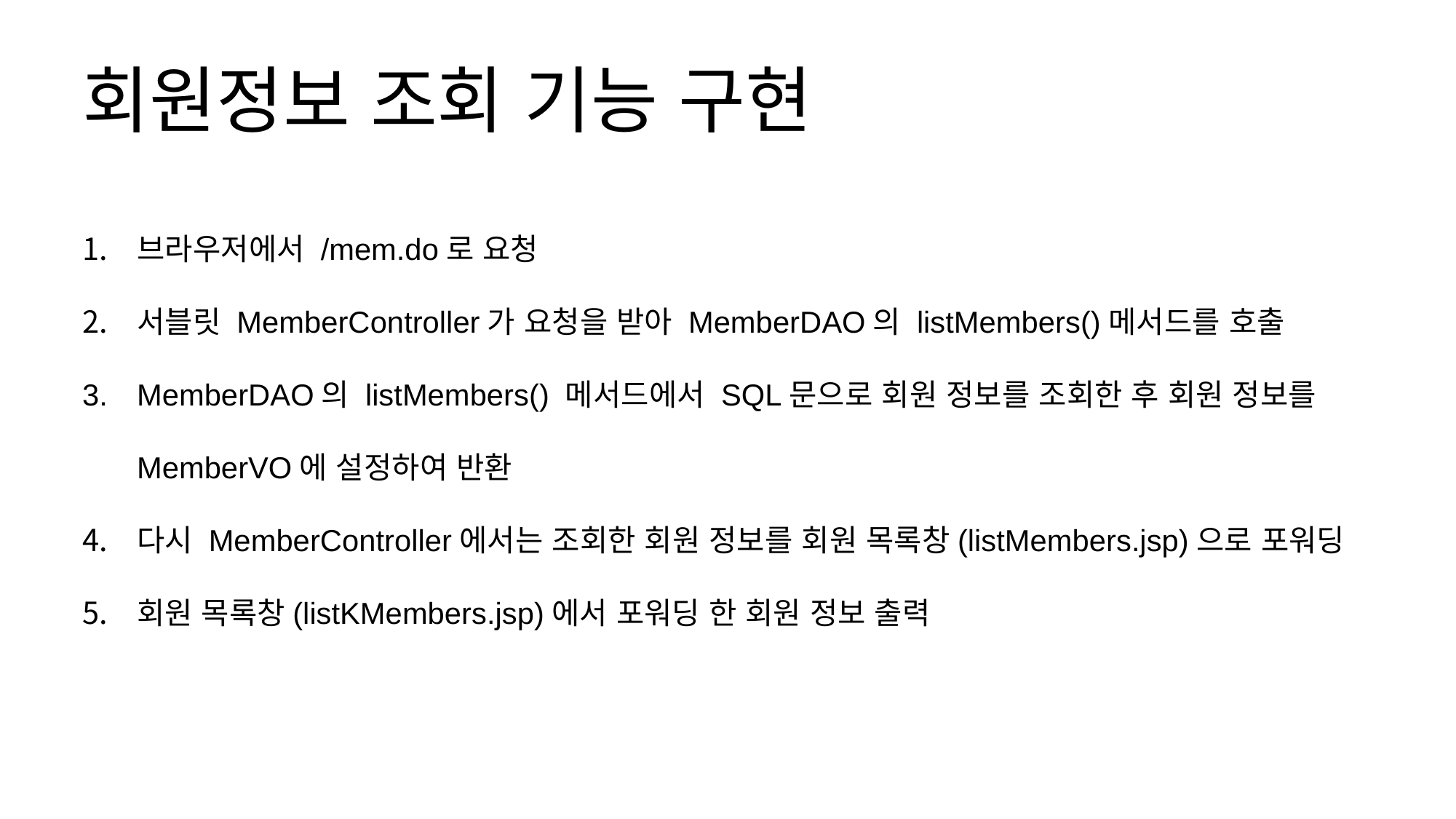

회원정보 조회 기능 구현
브라우저에서 /mem.do로 요청
서블릿 MemberController가 요청을 받아 MemberDAO의 listMembers()메서드를 호출
MemberDAO의 listMembers() 메서드에서 SQL문으로 회원 정보를 조회한 후 회원 정보를 MemberVO에 설정하여 반환
다시 MemberController에서는 조회한 회원 정보를 회원 목록창(listMembers.jsp)으로 포워딩
회원 목록창(listKMembers.jsp)에서 포워딩 한 회원 정보 출력